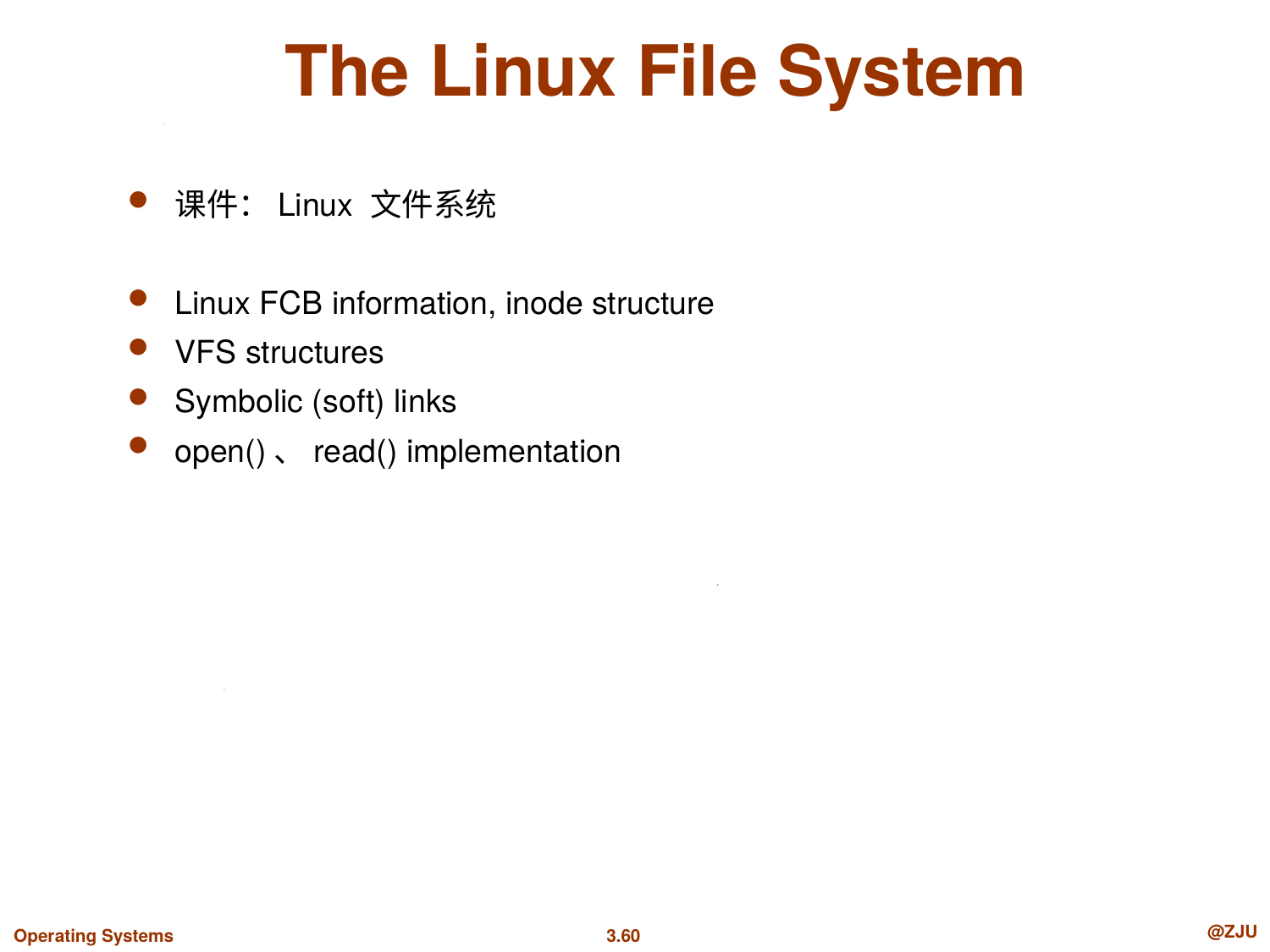

# The Linux File System
课件：Linux 文件系统

Linux FCB information, inode structure
VFS structures
Symbolic (soft) links
open()、read() implementation